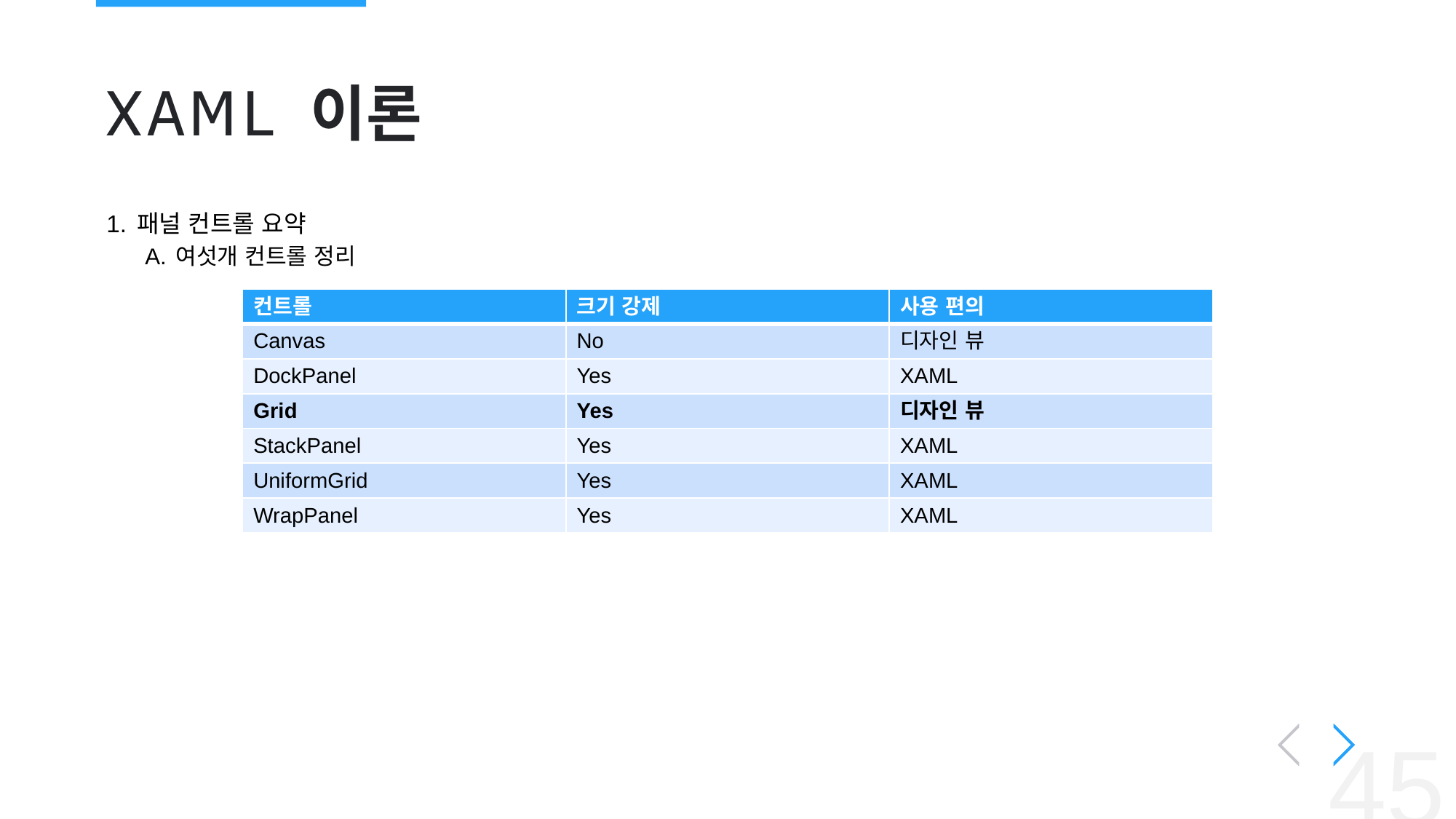

# XAML 이론
패널 컨트롤 요약
여섯개 컨트롤 정리
| 컨트롤 | 크기 강제 | 사용 편의 |
| --- | --- | --- |
| Canvas | No | 디자인 뷰 |
| DockPanel | Yes | XAML |
| Grid | Yes | 디자인 뷰 |
| StackPanel | Yes | XAML |
| UniformGrid | Yes | XAML |
| WrapPanel | Yes | XAML |
45